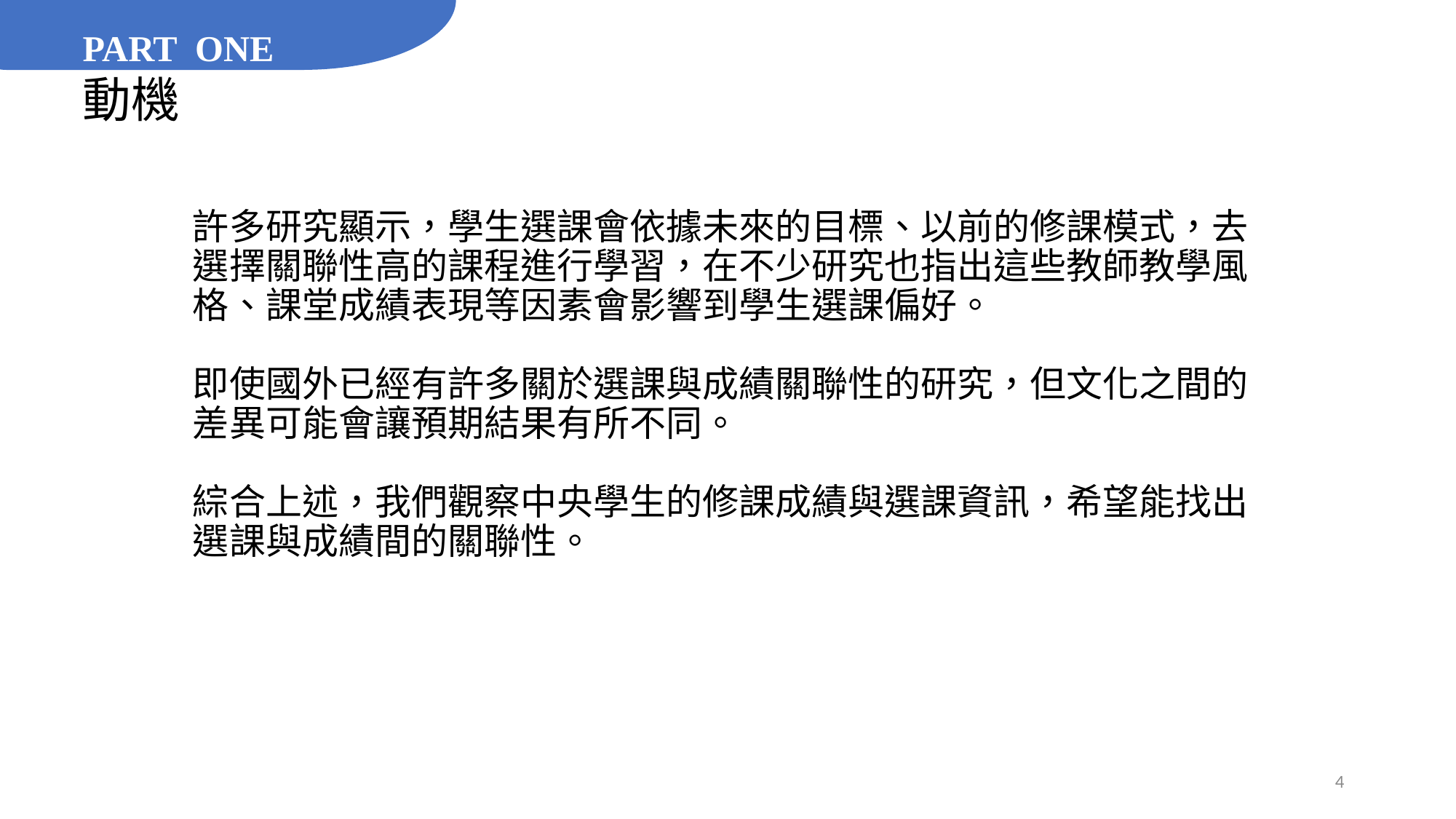

PART  ONE
動機

許多研究顯示，學生選課會依據未來的目標、以前的修課模式，去選擇關聯性高的課程進行學習，在不少研究也指出這些教師教學風格、課堂成績表現等因素會影響到學生選課偏好。

即使國外已經有許多關於選課與成績關聯性的研究，但文化之間的差異可能會讓預期結果有所不同。

綜合上述，我們觀察中央學生的修課成績與選課資訊，希望能找出選課與成績間的關聯性。
4